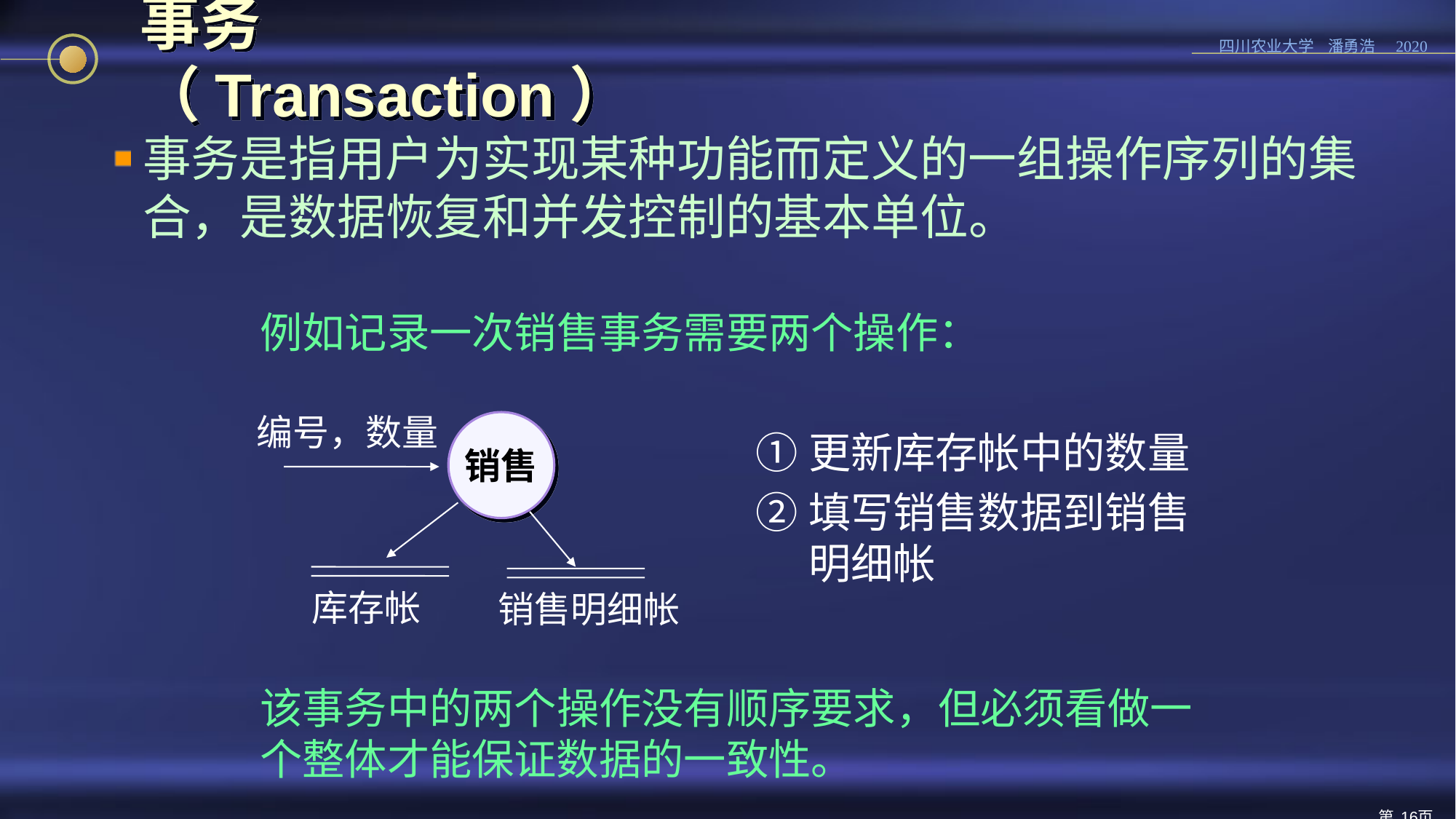

# 事务（Transaction）
事务是指用户为实现某种功能而定义的一组操作序列的集合，是数据恢复和并发控制的基本单位。
例如记录一次销售事务需要两个操作：
编号，数量
销售
①	更新库存帐中的数量
②	填写销售数据到销售明细帐

库存帐
销售明细帐
该事务中的两个操作没有顺序要求，但必须看做一个整体才能保证数据的一致性。